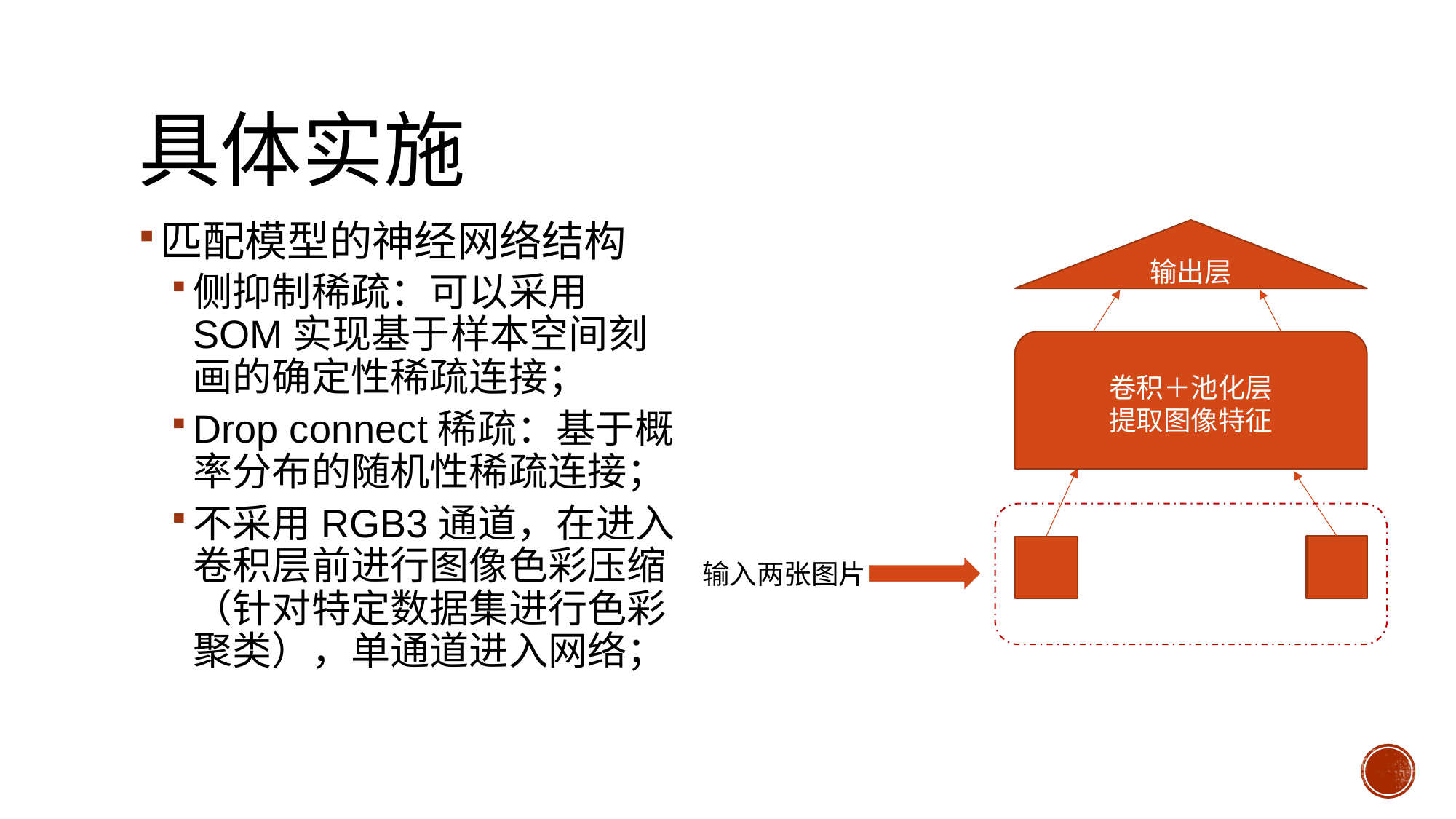

# 具体实施
匹配模型的神经网络结构
侧抑制稀疏：可以采用SOM实现基于样本空间刻画的确定性稀疏连接；
Drop connect稀疏：基于概率分布的随机性稀疏连接；
不采用RGB3通道，在进入卷积层前进行图像色彩压缩（针对特定数据集进行色彩聚类），单通道进入网络；
输出层
卷积＋池化层
提取图像特征

输入两张图片